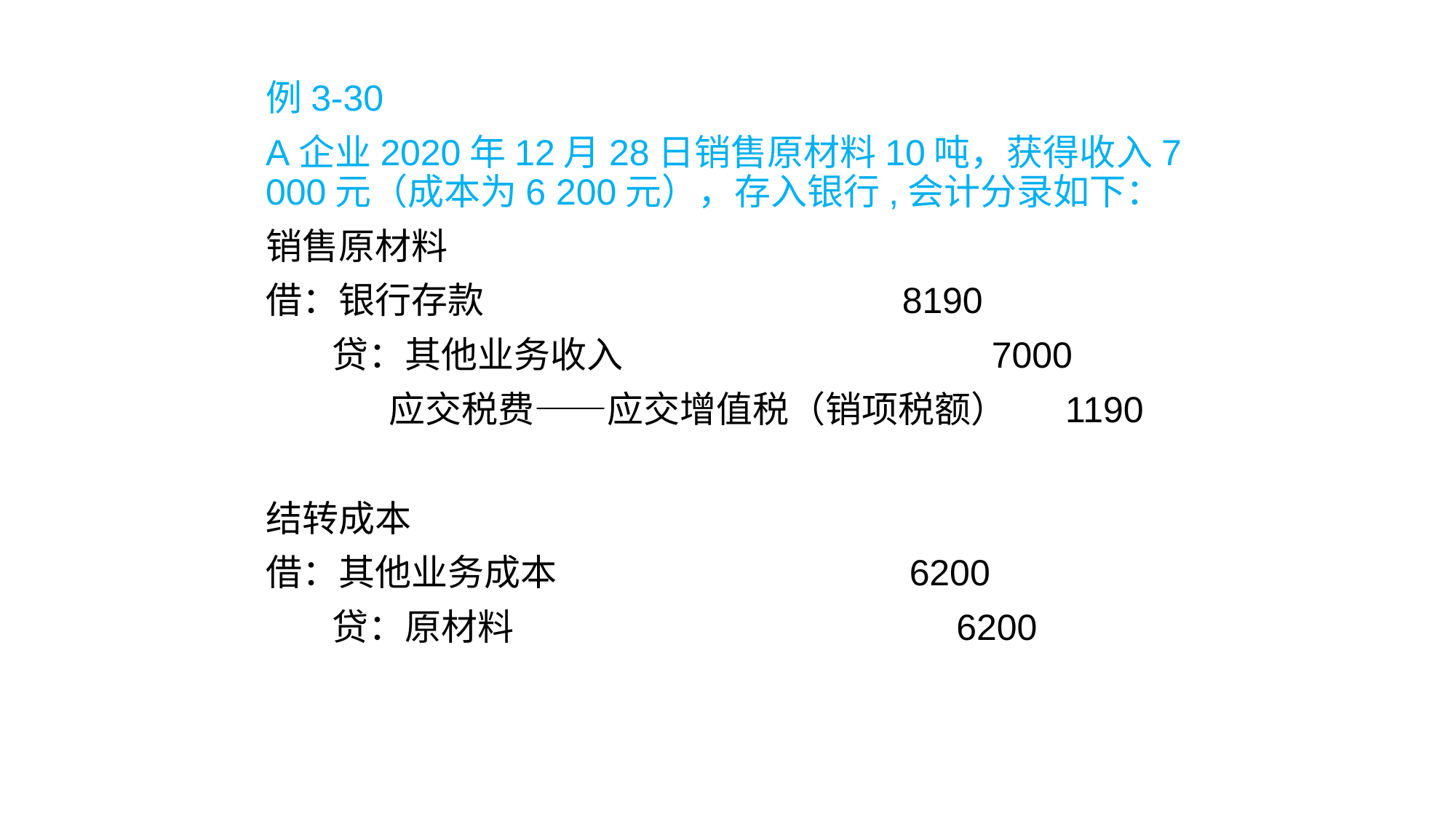

例3-30
A企业2020年12月28日销售原材料10吨，获得收入7 000元（成本为6 200元），存入银行,会计分录如下：
销售原材料
借：银行存款                                                  8190
       贷：其他业务收入                                            7000
              应交税费——应交增值税（销项税额）      1190

结转成本
借：其他业务成本                                          6200
       贷：原材料                                                     6200